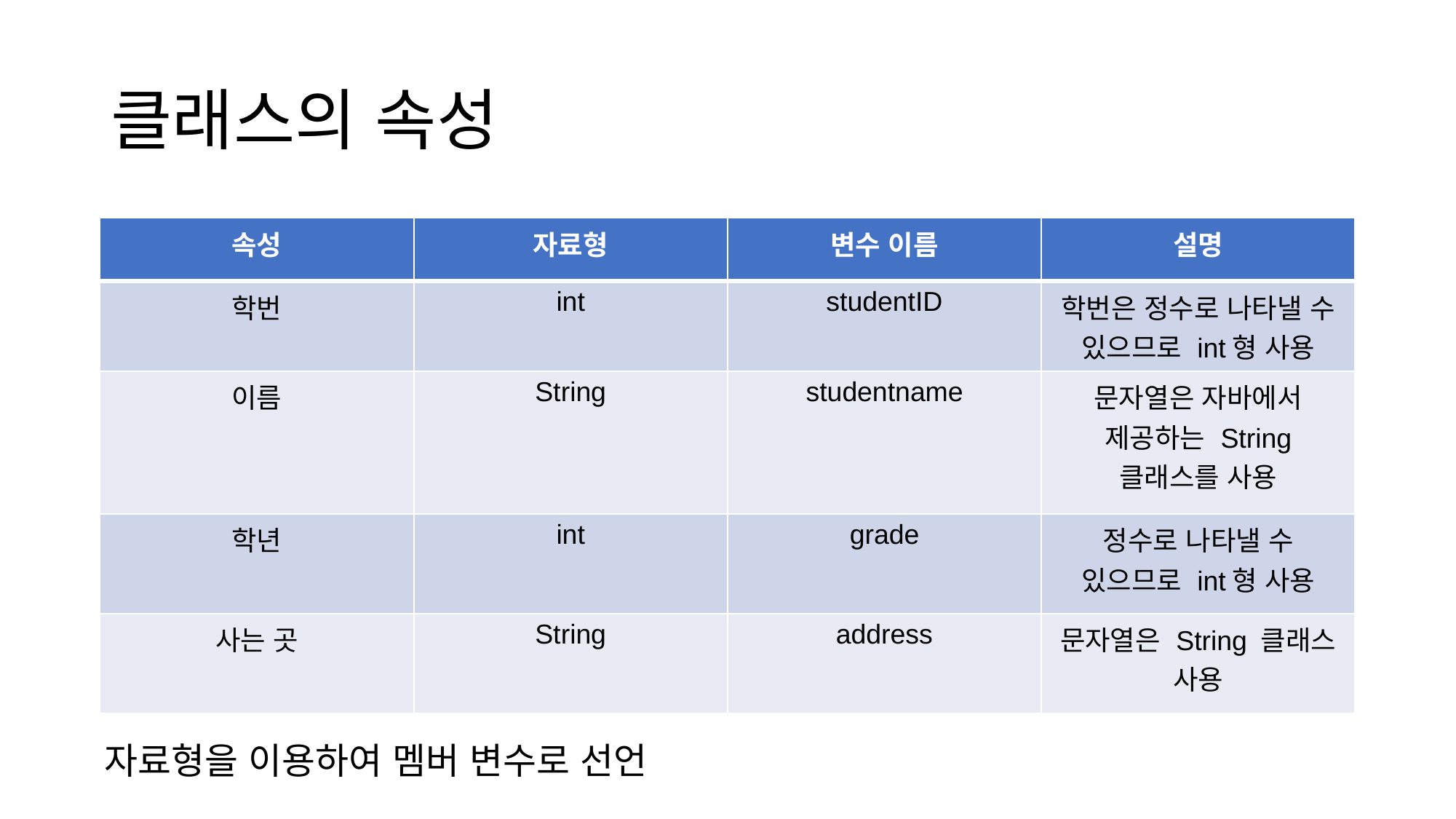

# 클래스의 속성
| 속성 | 자료형 | 변수 이름 | 설명 |
| --- | --- | --- | --- |
| 학번 | int | studentID | 학번은 정수로 나타낼 수 있으므로 int형 사용 |
| 이름 | String | studentname | 문자열은 자바에서 제공하는 String 클래스를 사용 |
| 학년 | int | grade | 정수로 나타낼 수 있으므로 int형 사용 |
| 사는 곳 | String | address | 문자열은 String 클래스 사용 |
자료형을 이용하여 멤버 변수로 선언